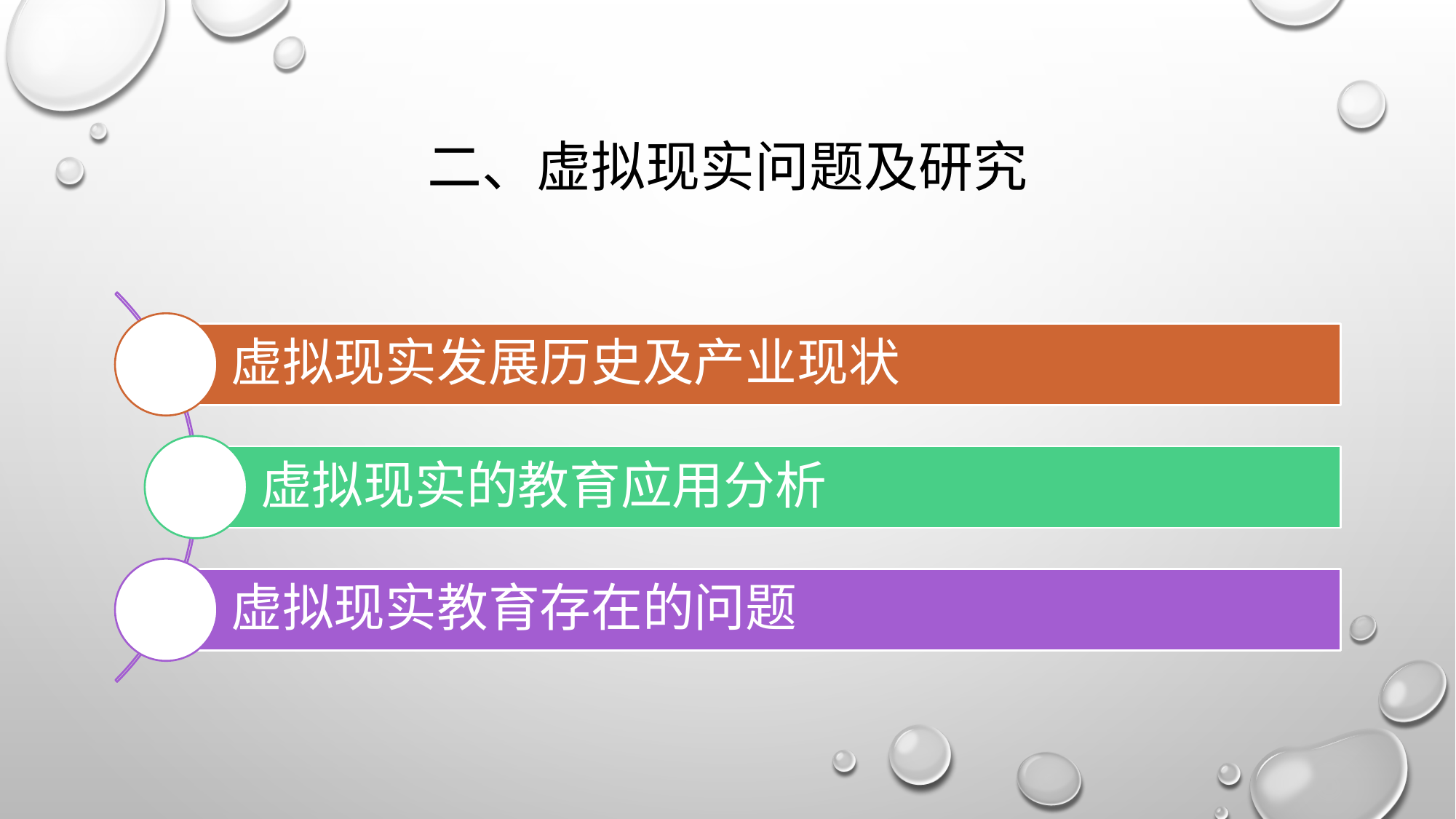

# 二、虚拟现实问题及研究
虚拟现实发展历史及产业现状
虚拟现实的教育应用分析
虚拟现实教育存在的问题